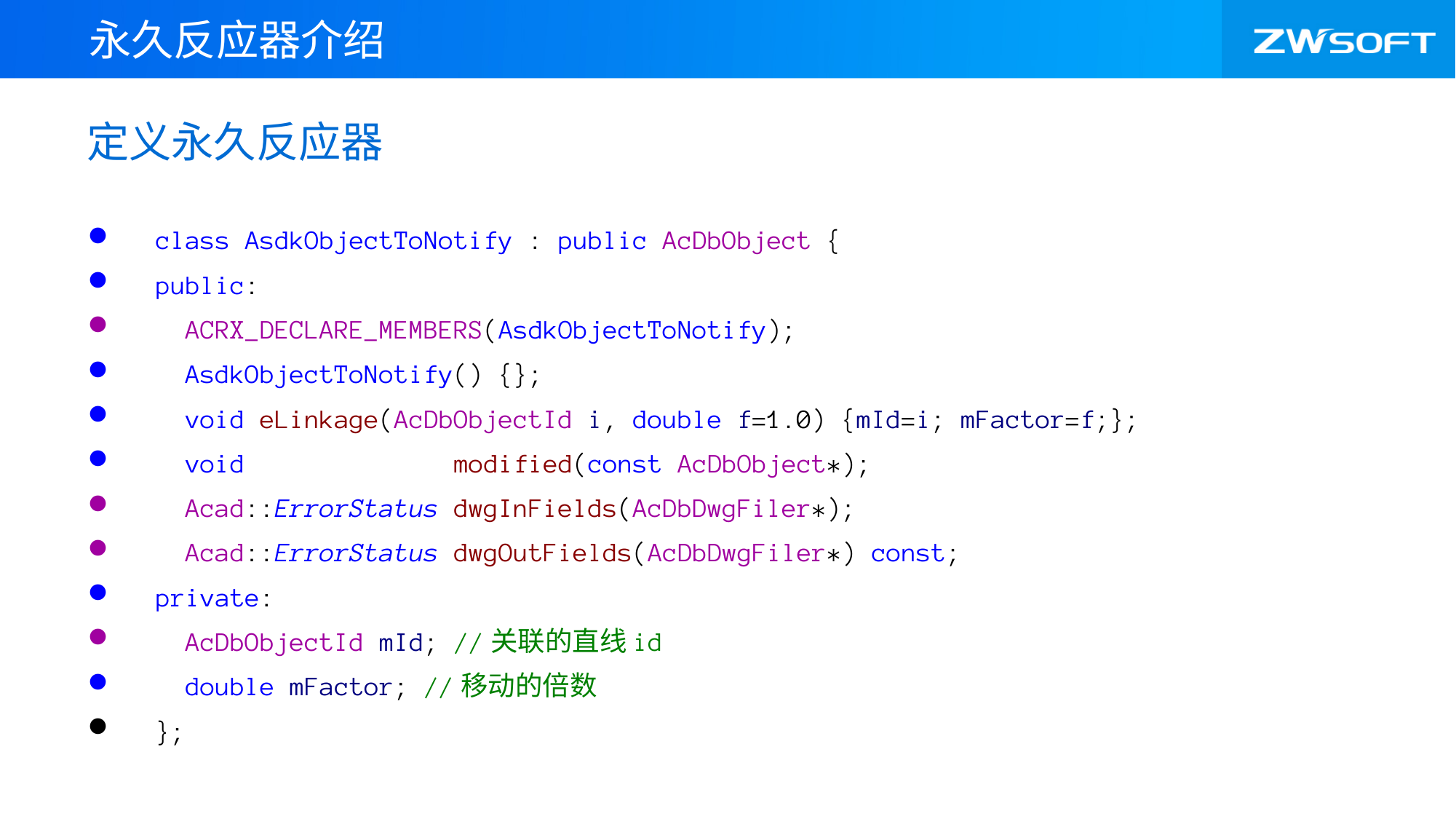

永久反应器介绍
# 定义永久反应器

class AsdkObjectToNotify : public AcDbObject {
public:
  ACRX_DECLARE_MEMBERS(AsdkObjectToNotify);
  AsdkObjectToNotify() {};
  void eLinkage(AcDbObjectId i, double f=1.0) {mId=i; mFactor=f;};
  void              modified(const AcDbObject*);
  Acad::ErrorStatus dwgInFields(AcDbDwgFiler*);
  Acad::ErrorStatus dwgOutFields(AcDbDwgFiler*) const;
private:
  AcDbObjectId mId; //关联的直线id
  double mFactor; //移动的倍数
};